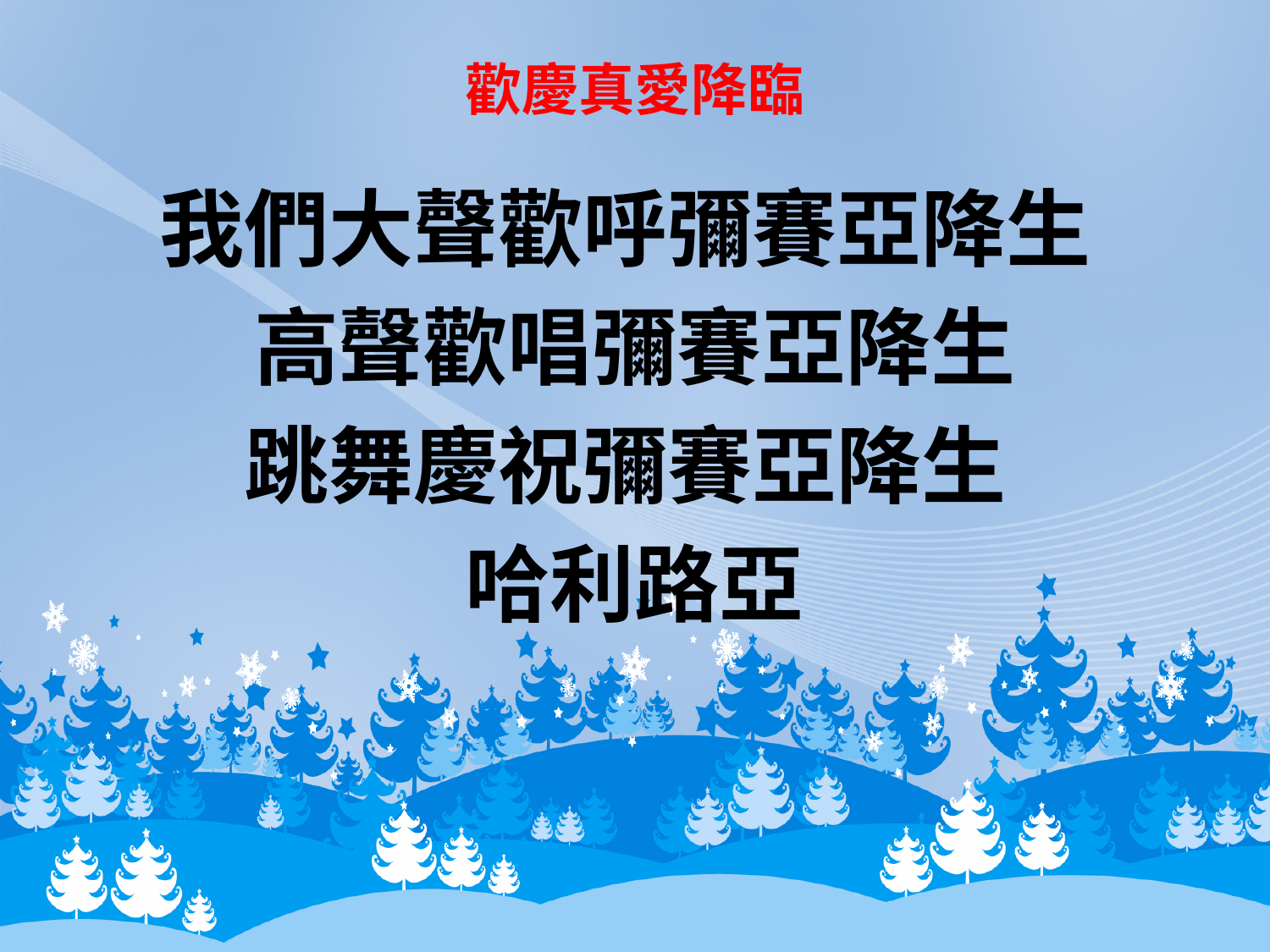

# 歡慶真愛降臨
我們大聲歡呼彌賽亞降生
高聲歡唱彌賽亞降生
跳舞慶祝彌賽亞降生
哈利路亞